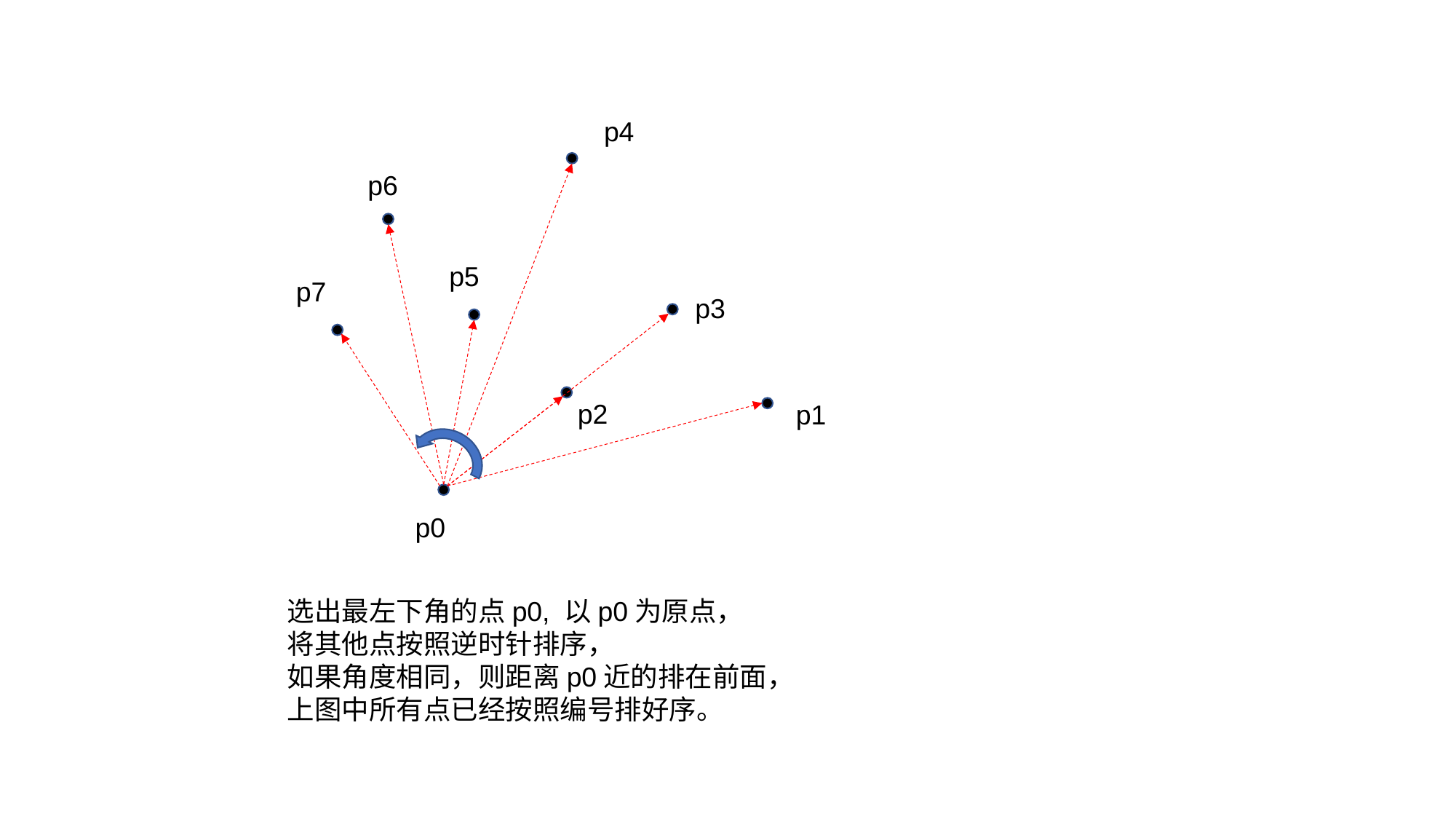

p4

p6

p5
p7
p3

p2
p1

p0
选出最左下角的点p0, 以p0为原点，
将其他点按照逆时针排序，
如果角度相同，则距离p0近的排在前面，
上图中所有点已经按照编号排好序。